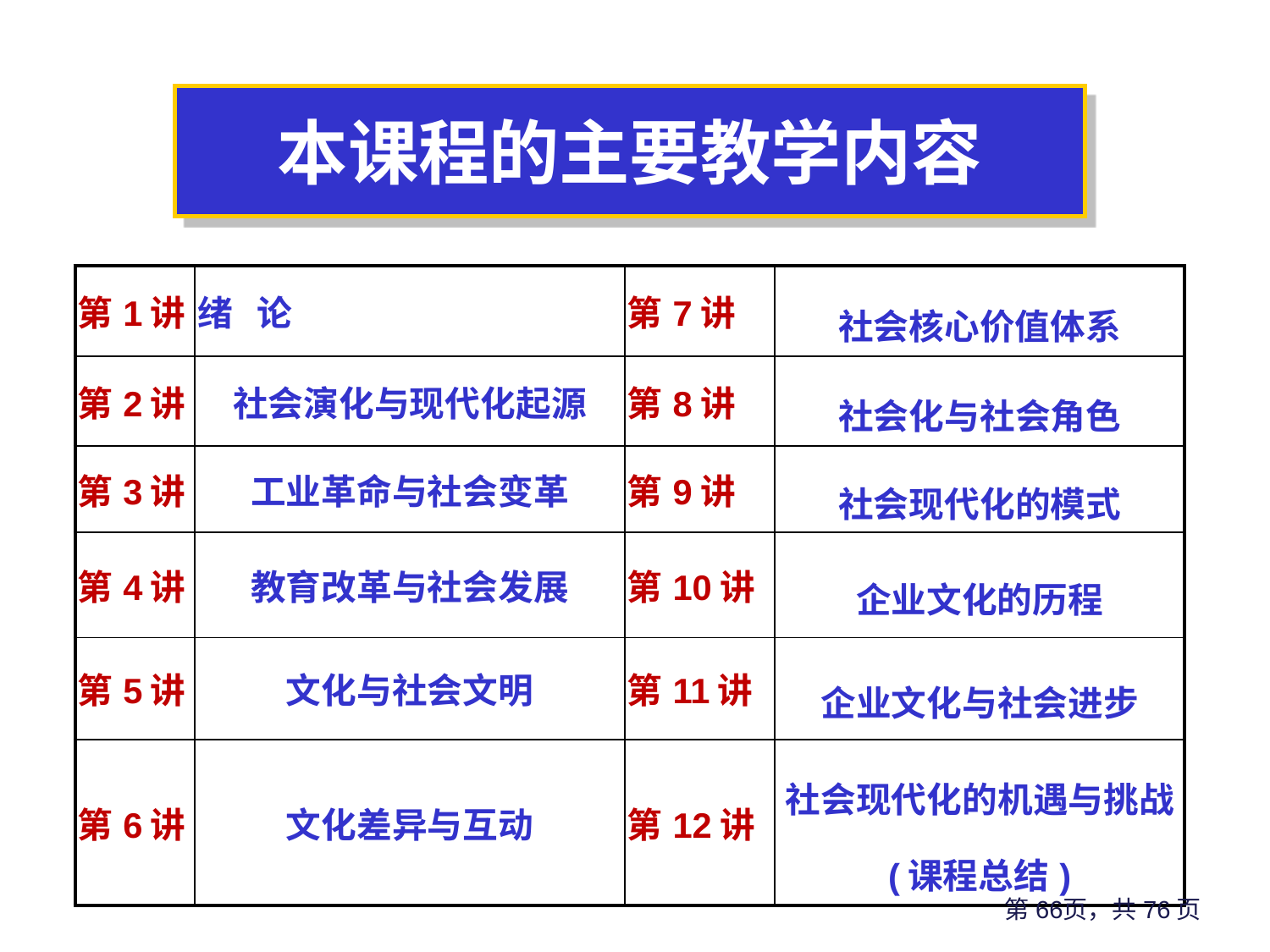

本课程的主要教学内容
| 第1讲 | 绪 论 | 第7讲 | 社会核心价值体系 |
| --- | --- | --- | --- |
| 第2讲 | 社会演化与现代化起源 | 第8讲 | 社会化与社会角色 |
| 第3讲 | 工业革命与社会变革 | 第9讲 | 社会现代化的模式 |
| 第4讲 | 教育改革与社会发展 | 第10讲 | 企业文化的历程 |
| 第5讲 | 文化与社会文明 | 第11讲 | 企业文化与社会进步 |
| 第6讲 | 文化差异与互动 | 第12讲 | 社会现代化的机遇与挑战 (课程总结) |
第66页，共76页